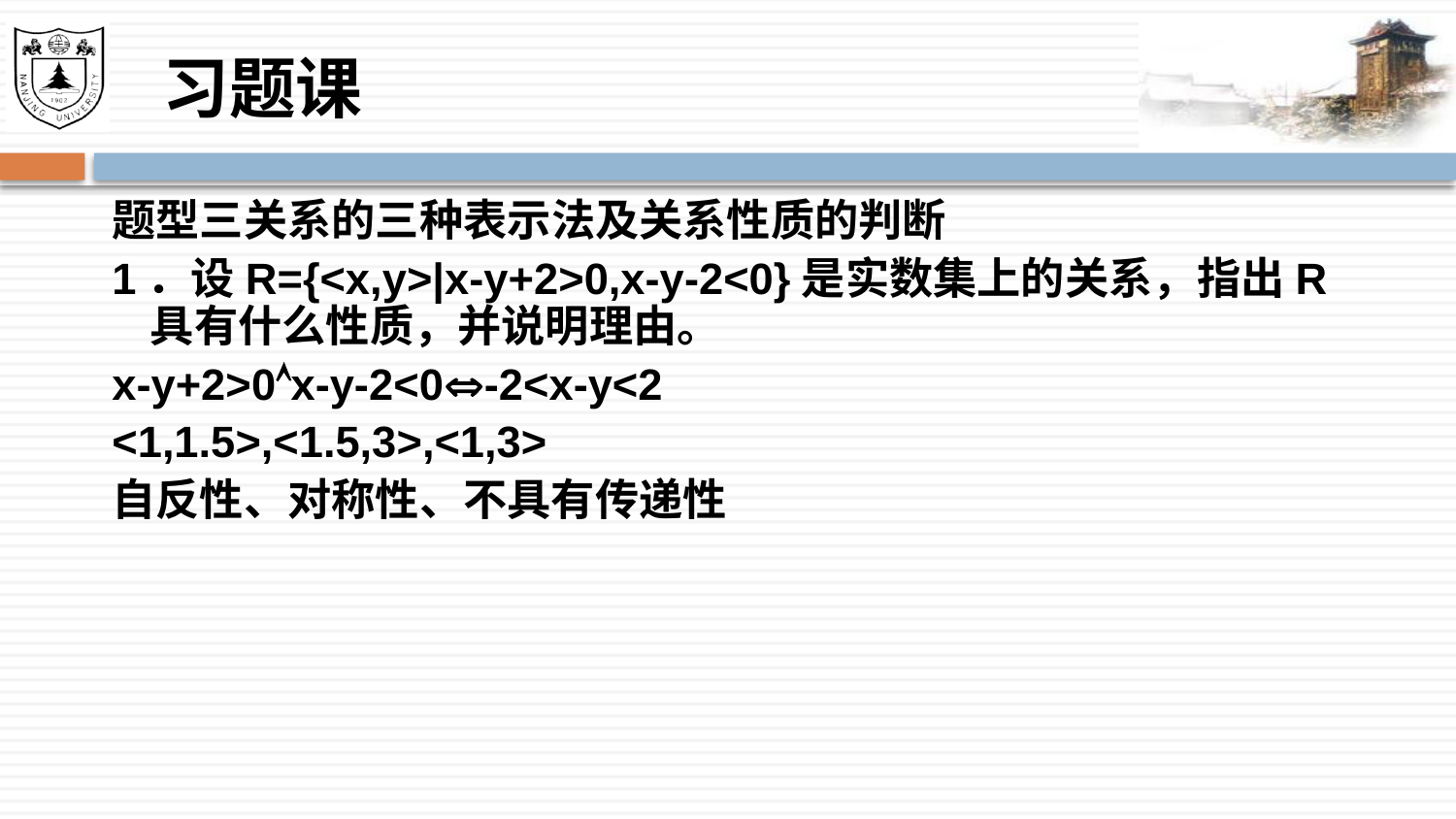

# 习题课
题型三关系的三种表示法及关系性质的判断
1．设R={<x,y>|x-y+2>0,x-y-2<0}是实数集上的关系，指出R具有什么性质，并说明理由。
x-y+2>0∧x-y-2<0⇔-2<x-y<2
<1,1.5>,<1.5,3>,<1,3>
自反性、对称性、不具有传递性